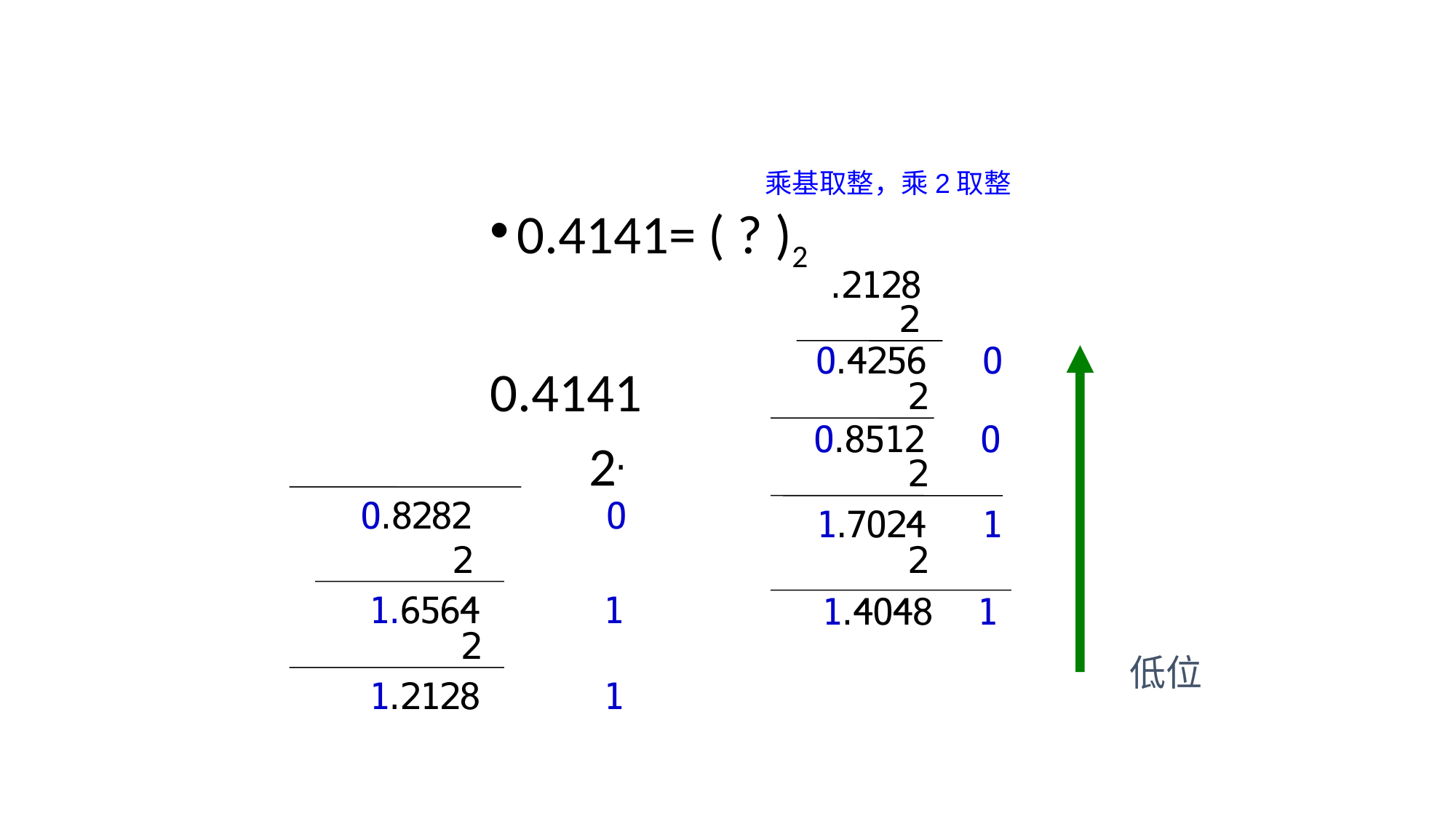

乘基取整，乘2取整
0.4141= ( ? )2

0.4141
        2
.2128
2
0.4256     0

2
0.8512     0

.
2

0.8282            0

1.7024     1
2
2

1.6564           1
1.4048    1

2
低位

1.2128           1